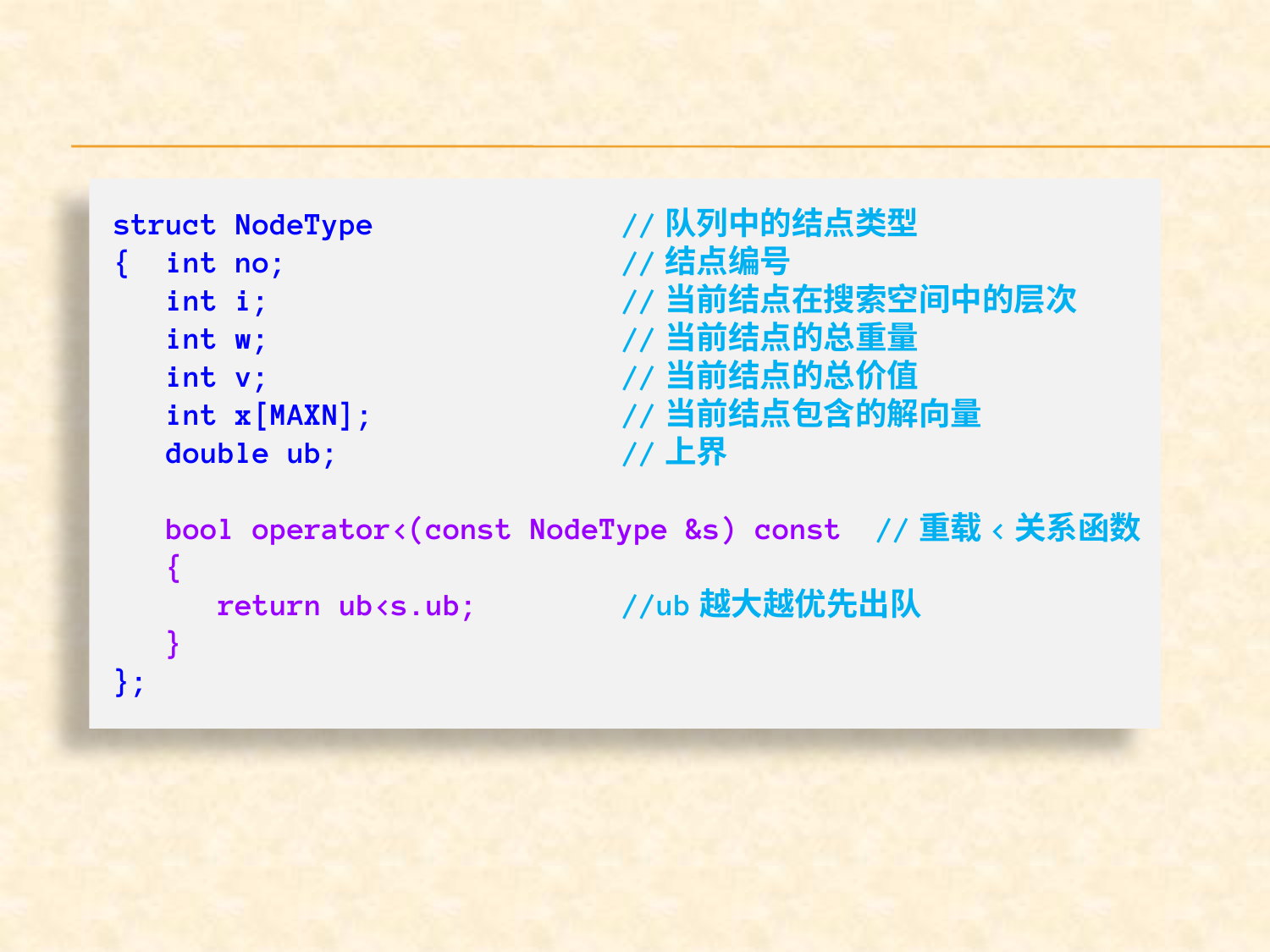

struct NodeType		//队列中的结点类型
{  int no;			//结点编号
   int i;			//当前结点在搜索空间中的层次
   int w;			//当前结点的总重量
   int v;			//当前结点的总价值
   int x[MAXN];		//当前结点包含的解向量
   double ub;			//上界
   bool operator<(const NodeType &s) const	//重载<关系函数
   {
      return ub<s.ub;		//ub越大越优先出队
   }
};